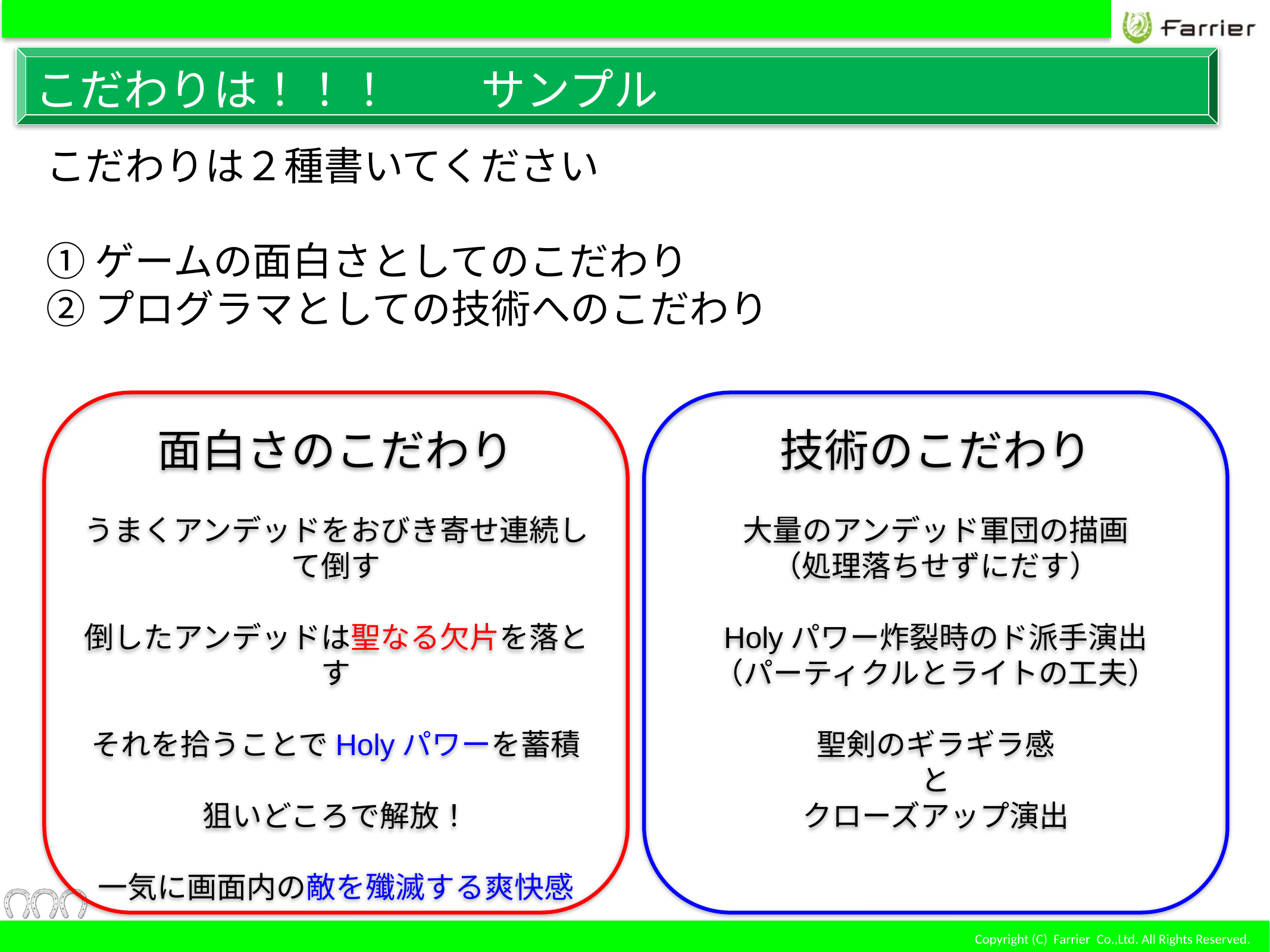

こだわりは！！！　　サンプル
こだわりは２種書いてください

①ゲームの面白さとしてのこだわり
②プログラマとしての技術へのこだわり
面白さのこだわり

うまくアンデッドをおびき寄せ連続して倒す

倒したアンデッドは聖なる欠片を落とす

それを拾うことでHolyパワーを蓄積

狙いどころで解放！

一気に画面内の敵を殲滅する爽快感

技術のこだわり

大量のアンデッド軍団の描画
（処理落ちせずにだす）

Holyパワー炸裂時のド派手演出
（パーティクルとライトの工夫）

聖剣のギラギラ感
と
クローズアップ演出